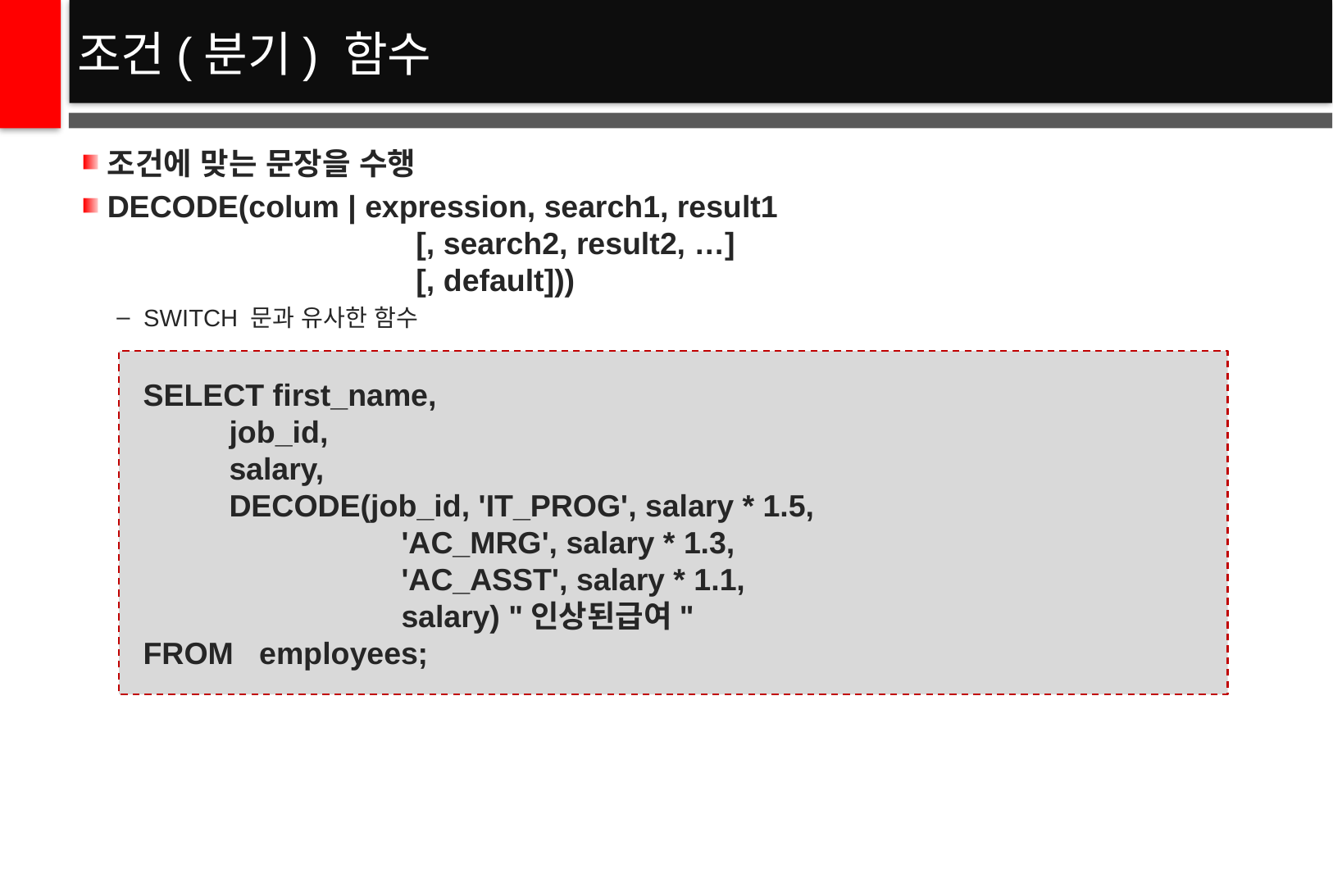

# 조건(분기) 함수
조건에 맞는 문장을 수행
DECODE(colum | expression, search1, result1
                                    [, search2, result2, …]
                                    [, default]))
SWITCH 문과 유사한 함수
SELECT first_name,
          job_id,
          salary,
          DECODE(job_id, 'IT_PROG', salary * 1.5,
                              'AC_MRG', salary * 1.3,
                              'AC_ASST', salary * 1.1,
                              salary) "인상된급여"
FROM   employees;